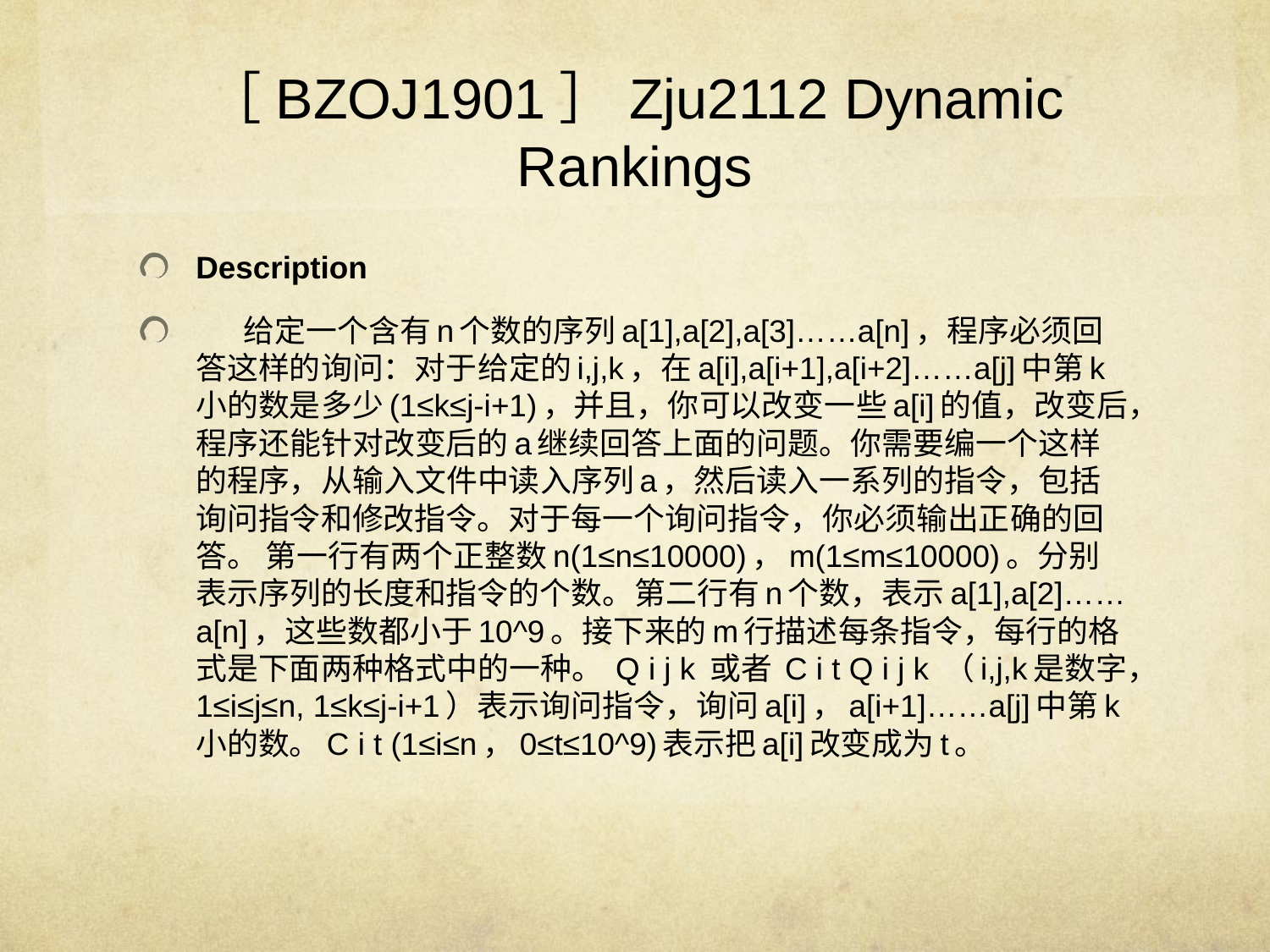

# ［BZOJ1901］Zju2112 Dynamic Rankings
Description
      给定一个含有n个数的序列a[1],a[2],a[3]……a[n]，程序必须回答这样的询问：对于给定的i,j,k，在a[i],a[i+1],a[i+2]……a[j]中第k小的数是多少(1≤k≤j-i+1)，并且，你可以改变一些a[i]的值，改变后，程序还能针对改变后的a继续回答上面的问题。你需要编一个这样的程序，从输入文件中读入序列a，然后读入一系列的指令，包括询问指令和修改指令。对于每一个询问指令，你必须输出正确的回答。 第一行有两个正整数n(1≤n≤10000)，m(1≤m≤10000)。分别表示序列的长度和指令的个数。第二行有n个数，表示a[1],a[2]……a[n]，这些数都小于10^9。接下来的m行描述每条指令，每行的格式是下面两种格式中的一种。 Q i j k 或者 C i t Q i j k （i,j,k是数字，1≤i≤j≤n, 1≤k≤j-i+1）表示询问指令，询问a[i]，a[i+1]……a[j]中第k小的数。C i t (1≤i≤n，0≤t≤10^9)表示把a[i]改变成为t。